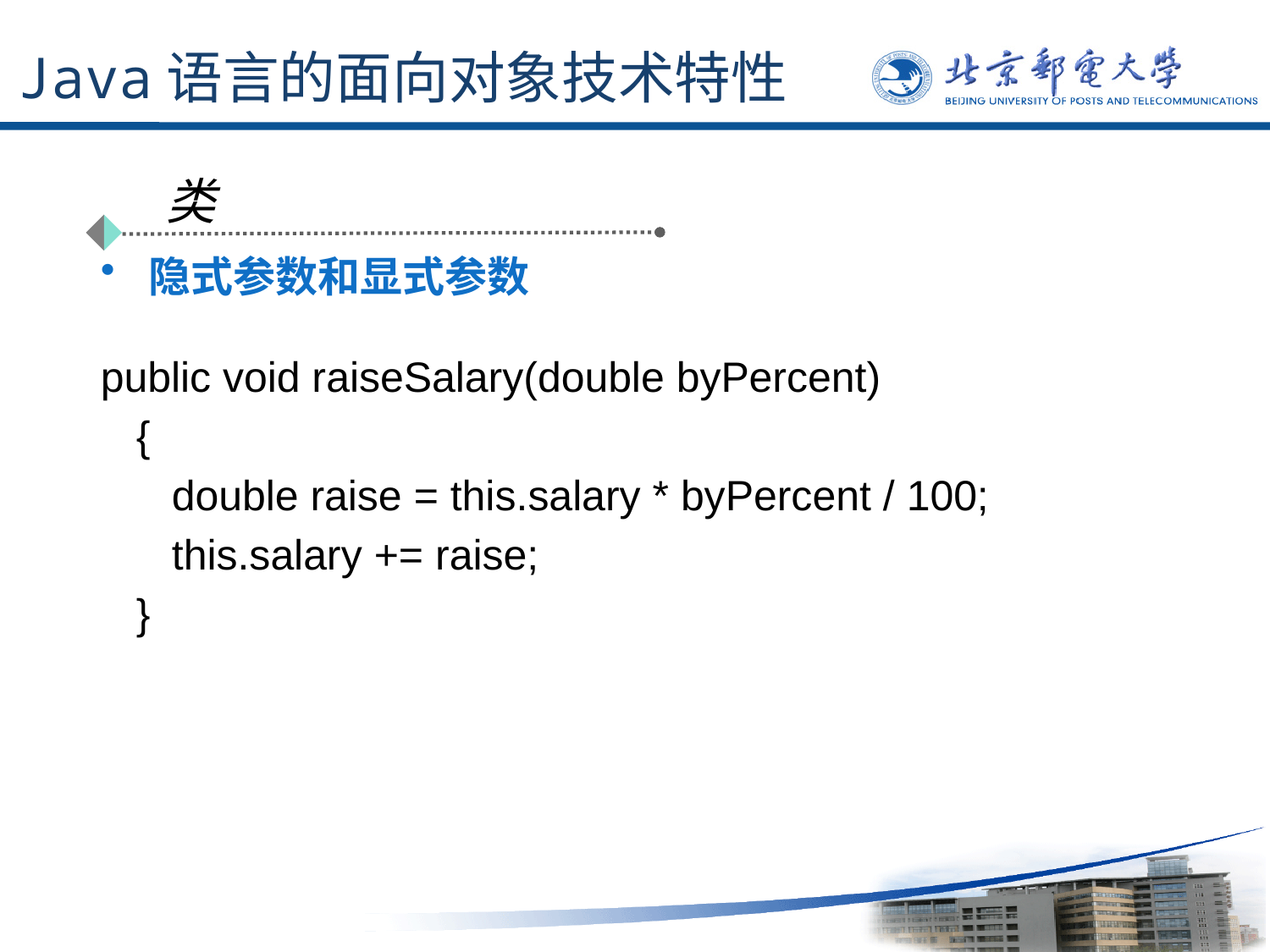

# Java语言的面向对象技术特性

类

隐式参数和显式参数

public void raiseSalary(double byPercent)
   {
      double raise = this.salary * byPercent / 100;
      this.salary += raise;
   }